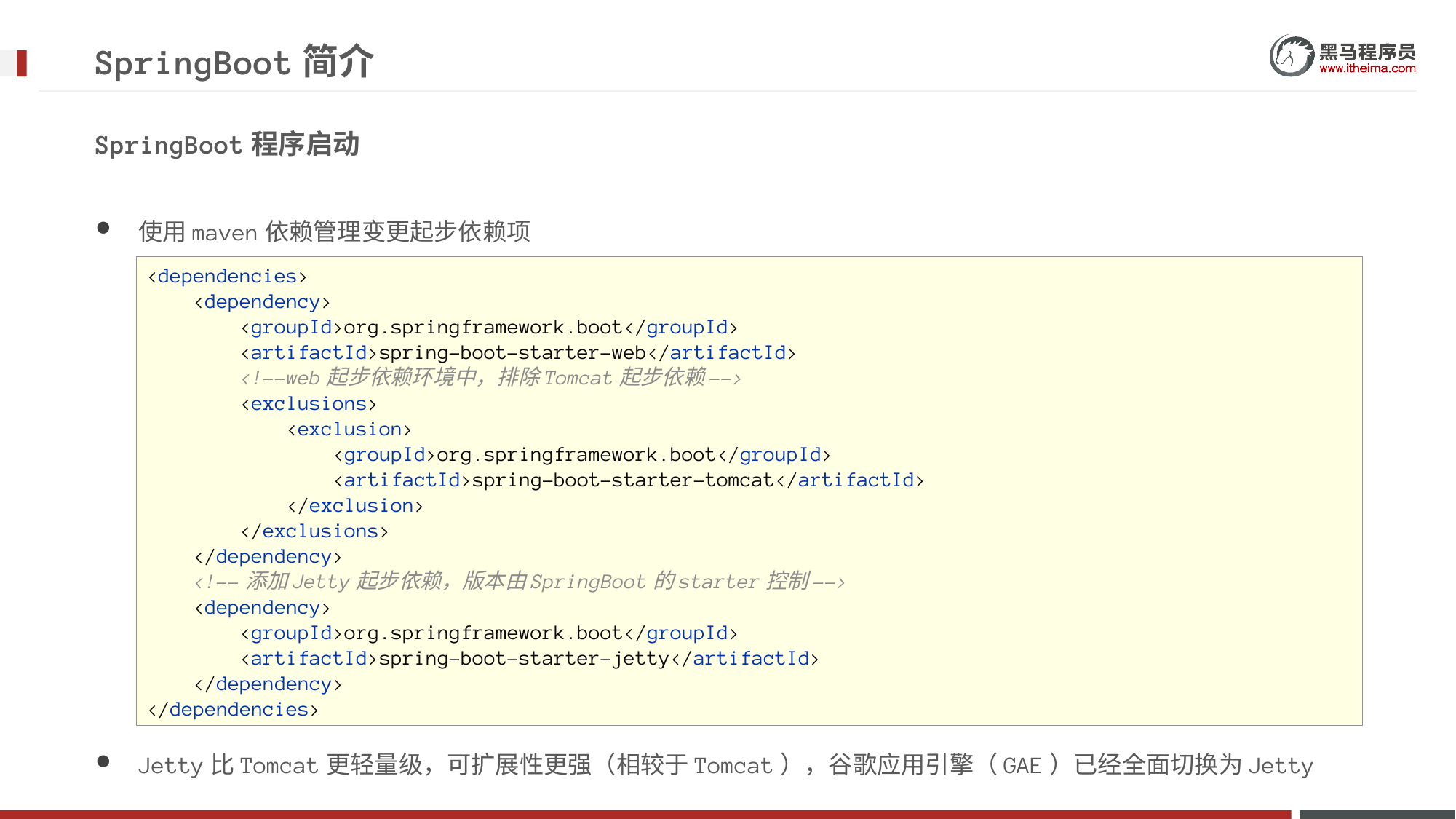

# SpringBoot简介
SpringBoot程序启动
使用maven依赖管理变更起步依赖项

Jetty比Tomcat更轻量级，可扩展性更强（相较于Tomcat），谷歌应用引擎（GAE）已经全面切换为Jetty
<dependencies>
    <dependency>
        <groupId>org.springframework.boot</groupId>
        <artifactId>spring-boot-starter-web</artifactId>
        <!--web起步依赖环境中，排除Tomcat起步依赖-->
        <exclusions>
            <exclusion>
                <groupId>org.springframework.boot</groupId>
                <artifactId>spring-boot-starter-tomcat</artifactId>
            </exclusion>
        </exclusions>
    </dependency>
    <!--添加Jetty起步依赖，版本由SpringBoot的starter控制-->
    <dependency>
        <groupId>org.springframework.boot</groupId>
        <artifactId>spring-boot-starter-jetty</artifactId>
    </dependency>
</dependencies>